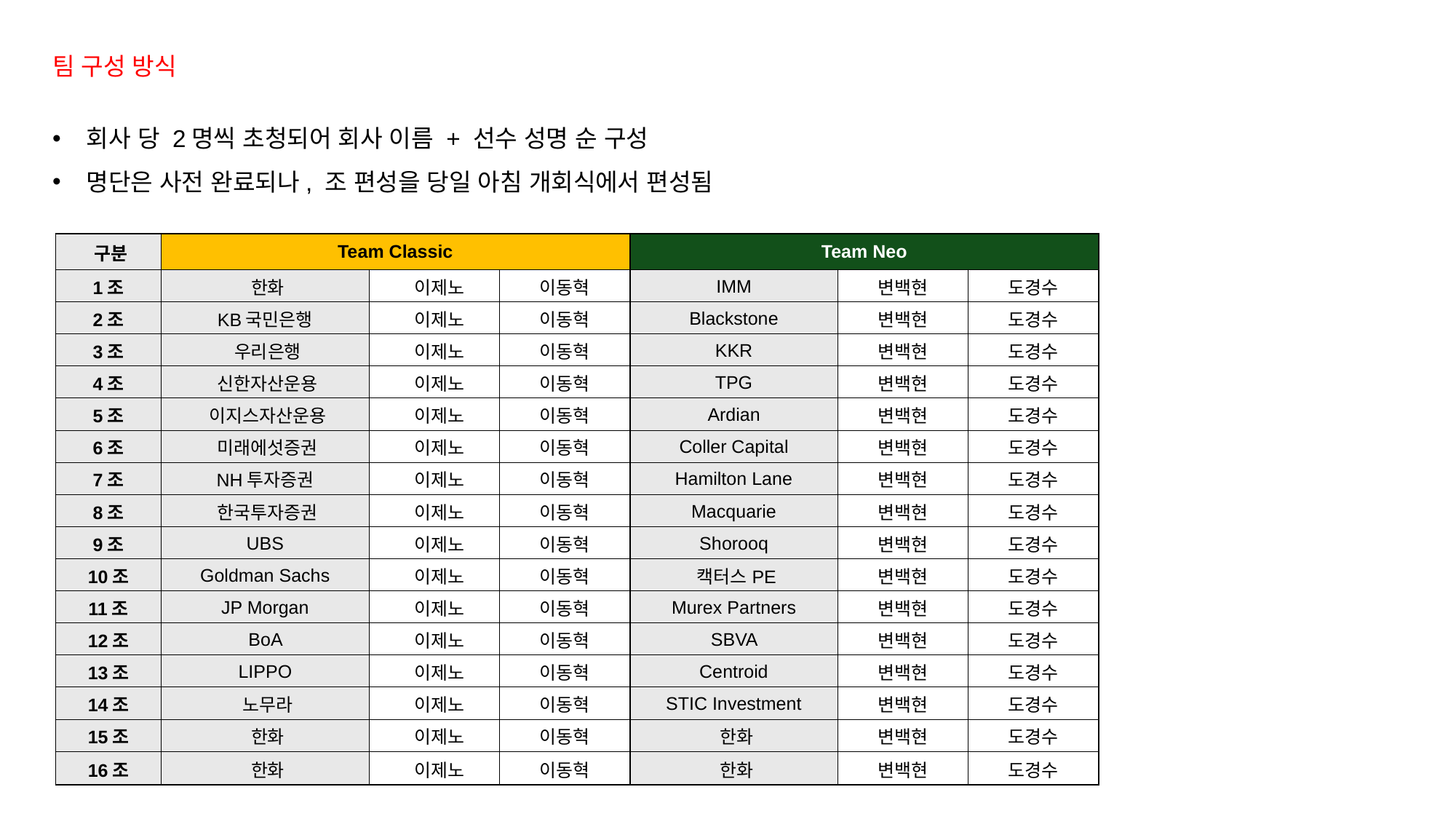

팀 구성 방식

회사 당 2명씩 초청되어 회사 이름 + 선수 성명 순 구성
명단은 사전 완료되나, 조 편성을 당일 아침 개회식에서 편성됨
| 구분 | Team Classic |  |  | Team Neo |  |  |
| --- | --- | --- | --- | --- | --- | --- |
| 1조 | 한화 | 이제노 | 이동혁 | IMM | 변백현 | 도경수 |
| 2조 | KB국민은행 | 이제노 | 이동혁 | Blackstone | 변백현 | 도경수 |
| 3조 | 우리은행 | 이제노 | 이동혁 | KKR | 변백현 | 도경수 |
| 4조 | 신한자산운용 | 이제노 | 이동혁 | TPG | 변백현 | 도경수 |
| 5조 | 이지스자산운용 | 이제노 | 이동혁 | Ardian | 변백현 | 도경수 |
| 6조 | 미래에섯증권 | 이제노 | 이동혁 | Coller Capital | 변백현 | 도경수 |
| 7조 | NH투자증권 | 이제노 | 이동혁 | Hamilton Lane | 변백현 | 도경수 |
| 8조 | 한국투자증권 | 이제노 | 이동혁 | Macquarie | 변백현 | 도경수 |
| 9조 | UBS | 이제노 | 이동혁 | Shorooq | 변백현 | 도경수 |
| 10조 | Goldman Sachs | 이제노 | 이동혁 | 캑터스PE | 변백현 | 도경수 |
| 11조 | JP Morgan | 이제노 | 이동혁 | Murex Partners | 변백현 | 도경수 |
| 12조 | BoA | 이제노 | 이동혁 | SBVA | 변백현 | 도경수 |
| 13조 | LIPPO | 이제노 | 이동혁 | Centroid | 변백현 | 도경수 |
| 14조 | 노무라 | 이제노 | 이동혁 | STIC Investment | 변백현 | 도경수 |
| 15조 | 한화 | 이제노 | 이동혁 | 한화 | 변백현 | 도경수 |
| 16조 | 한화 | 이제노 | 이동혁 | 한화 | 변백현 | 도경수 |